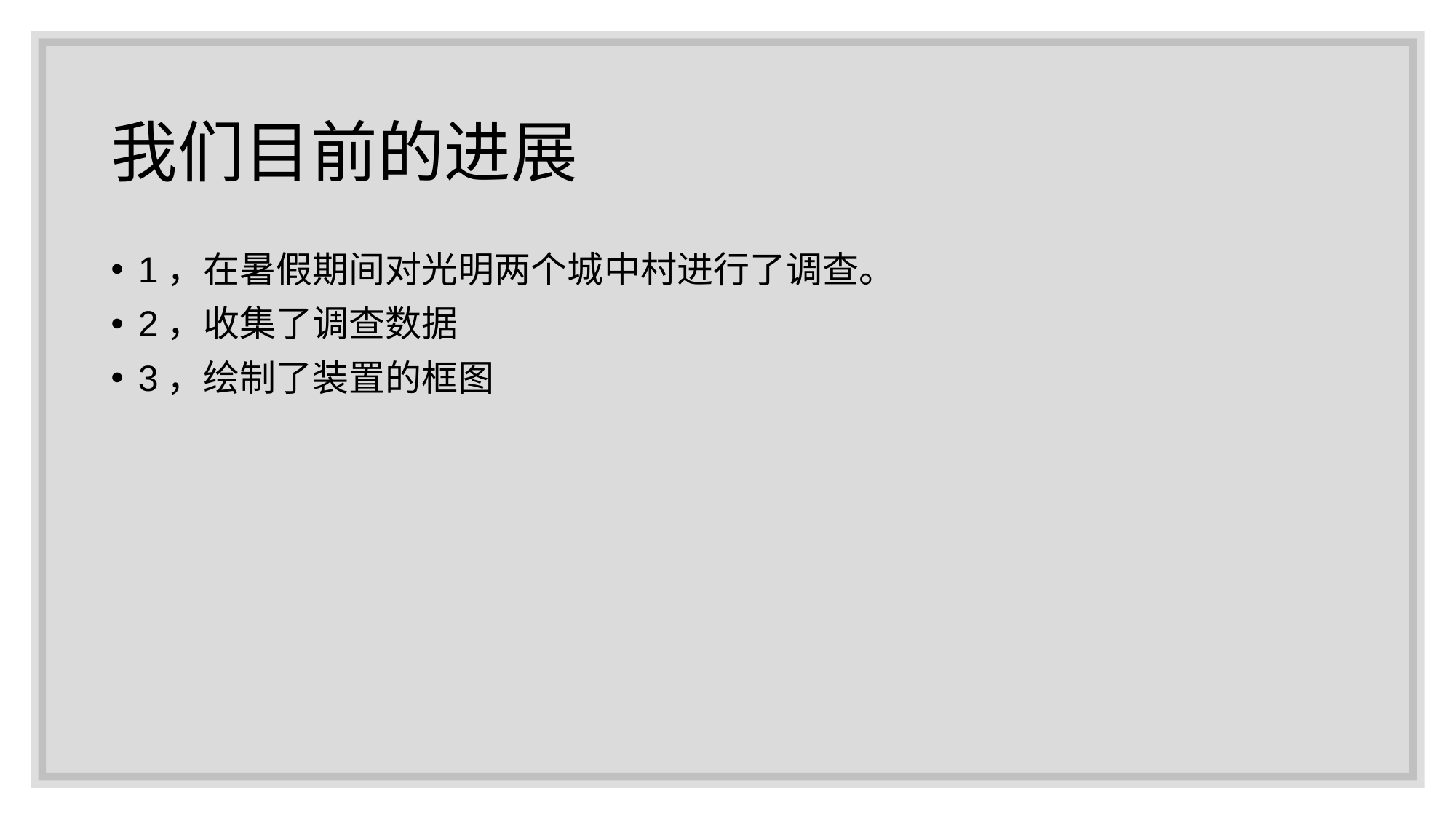

# 我们目前的进展
1，在暑假期间对光明两个城中村进行了调查。
2，收集了调查数据
3，绘制了装置的框图